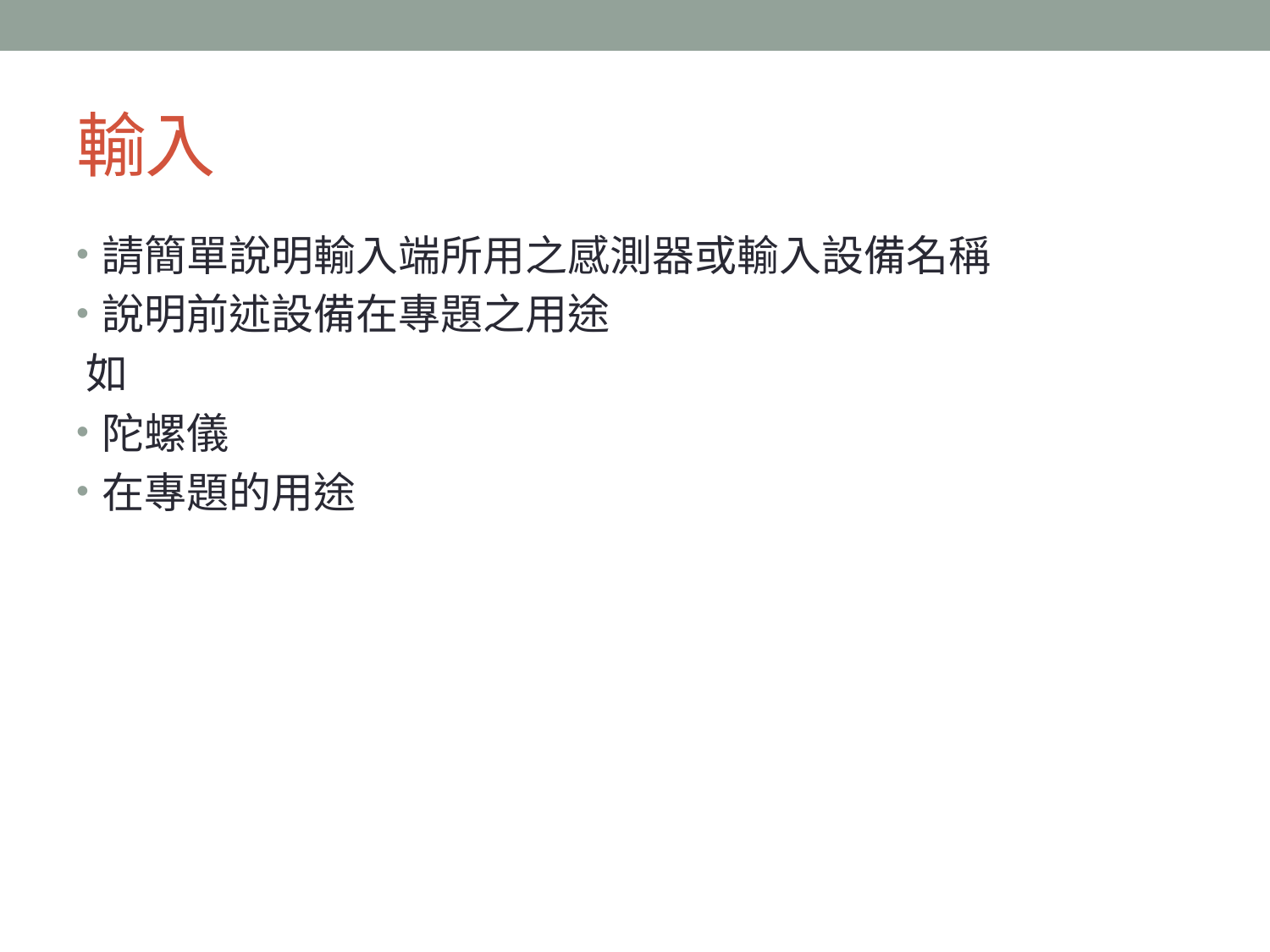

# 輸入
請簡單說明輸入端所用之感測器或輸入設備名稱
說明前述設備在專題之用途
如
陀螺儀
在專題的用途